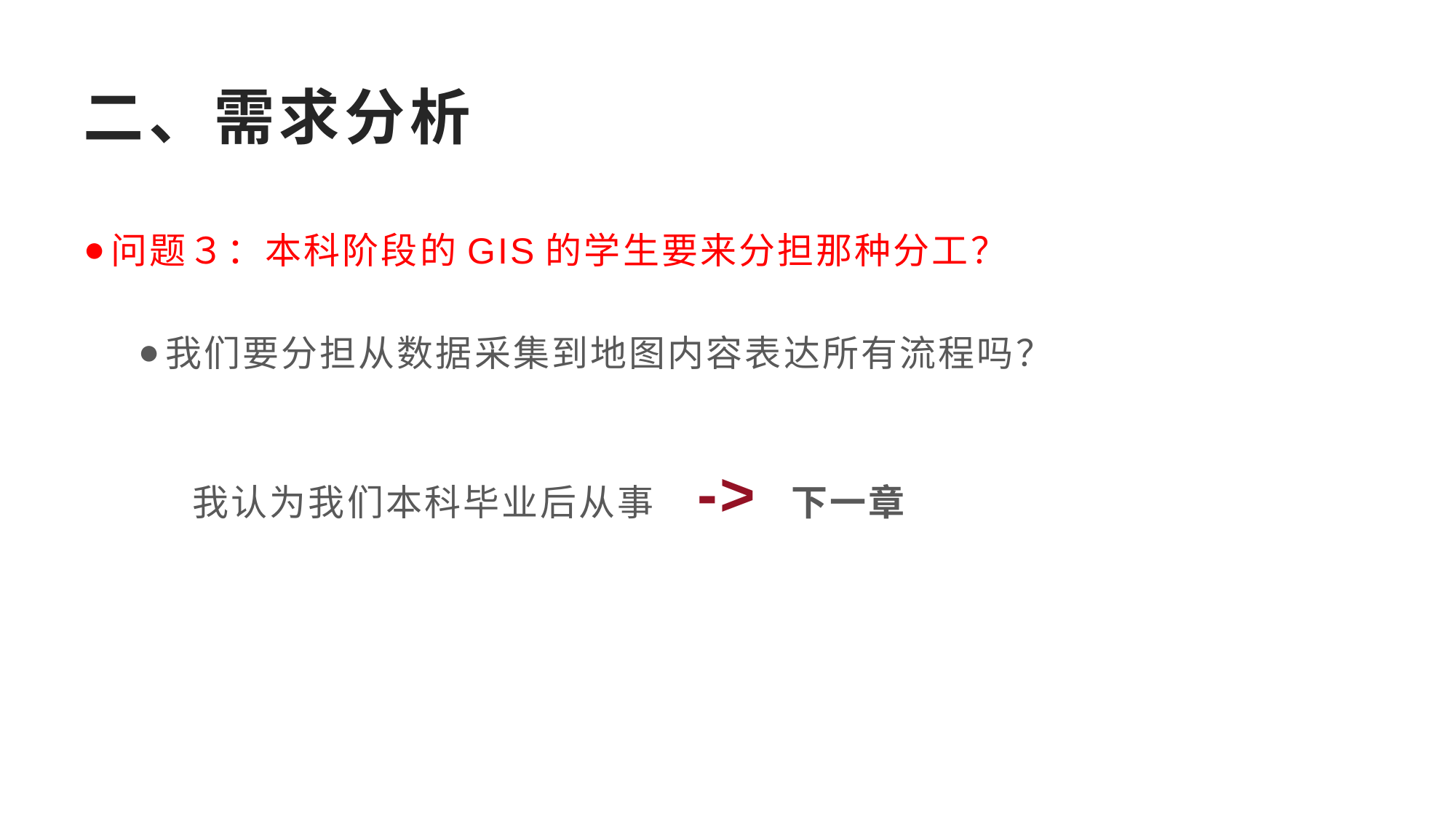

# 二、需求分析
问题３：本科阶段的GIS的学生要来分担那种分工？
我们要分担从数据采集到地图内容表达所有流程吗？
我认为我们本科毕业后从事  -> 下一章